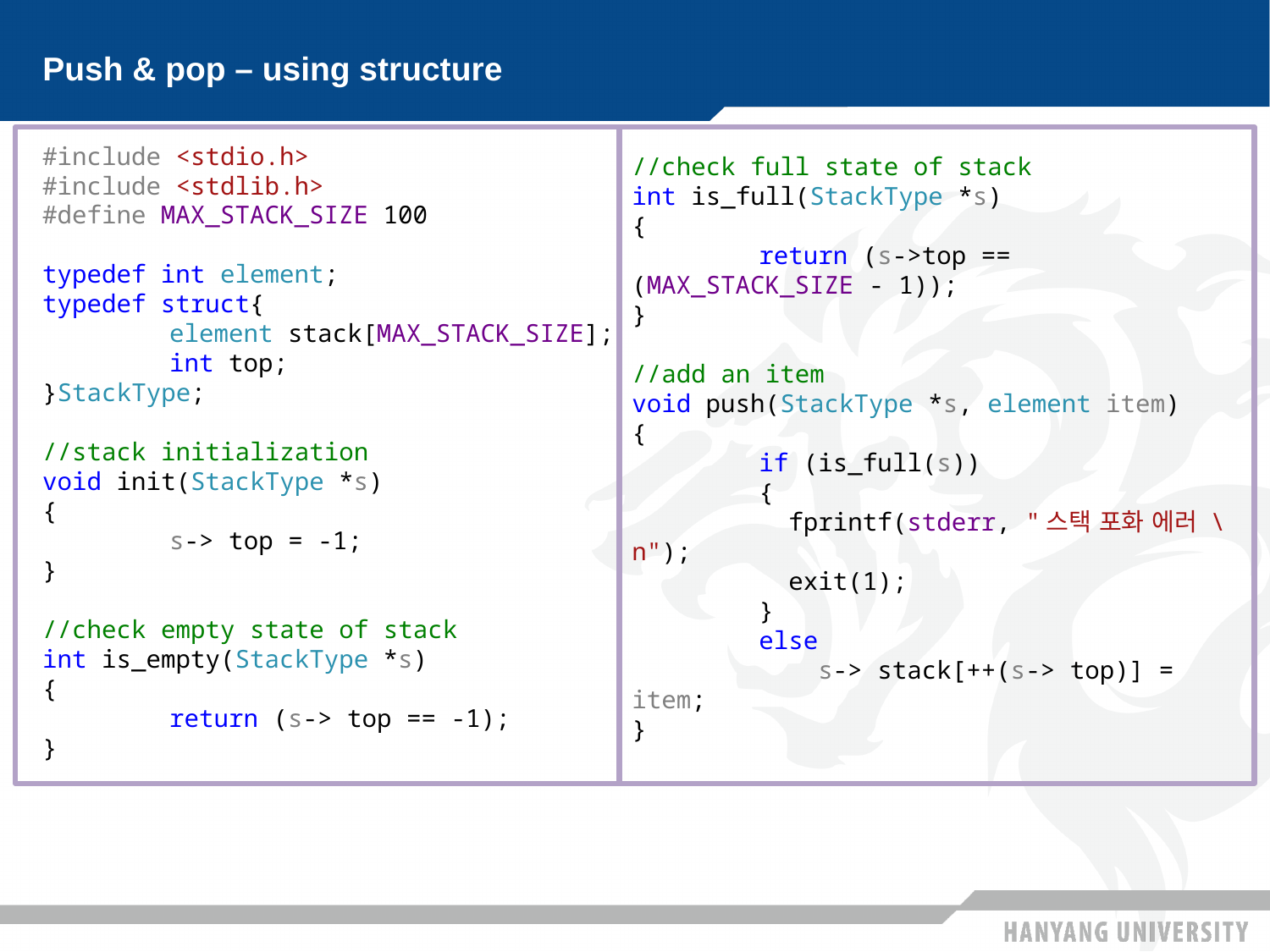

# Push & pop – using structure

#include <stdio.h>
#include <stdlib.h>
#define MAX_STACK_SIZE 100

typedef int element;
typedef struct{
	element stack[MAX_STACK_SIZE];
	int top;
}StackType;

//stack initialization
void init(StackType *s)
{
	s-> top = -1;
}

//check empty state of stack
int is_empty(StackType *s)
{
	return (s-> top == -1);
}
//check full state of stack
int is_full(StackType *s)
{
	return (s->top == (MAX_STACK_SIZE - 1));
}

//add an item
void push(StackType *s, element item)
{
	if (is_full(s))
{
	  fprintf(stderr, "스택 포화 에러 \n");
	  exit(1);
	}
	else
	    s-> stack[++(s-> top)] = item;
}